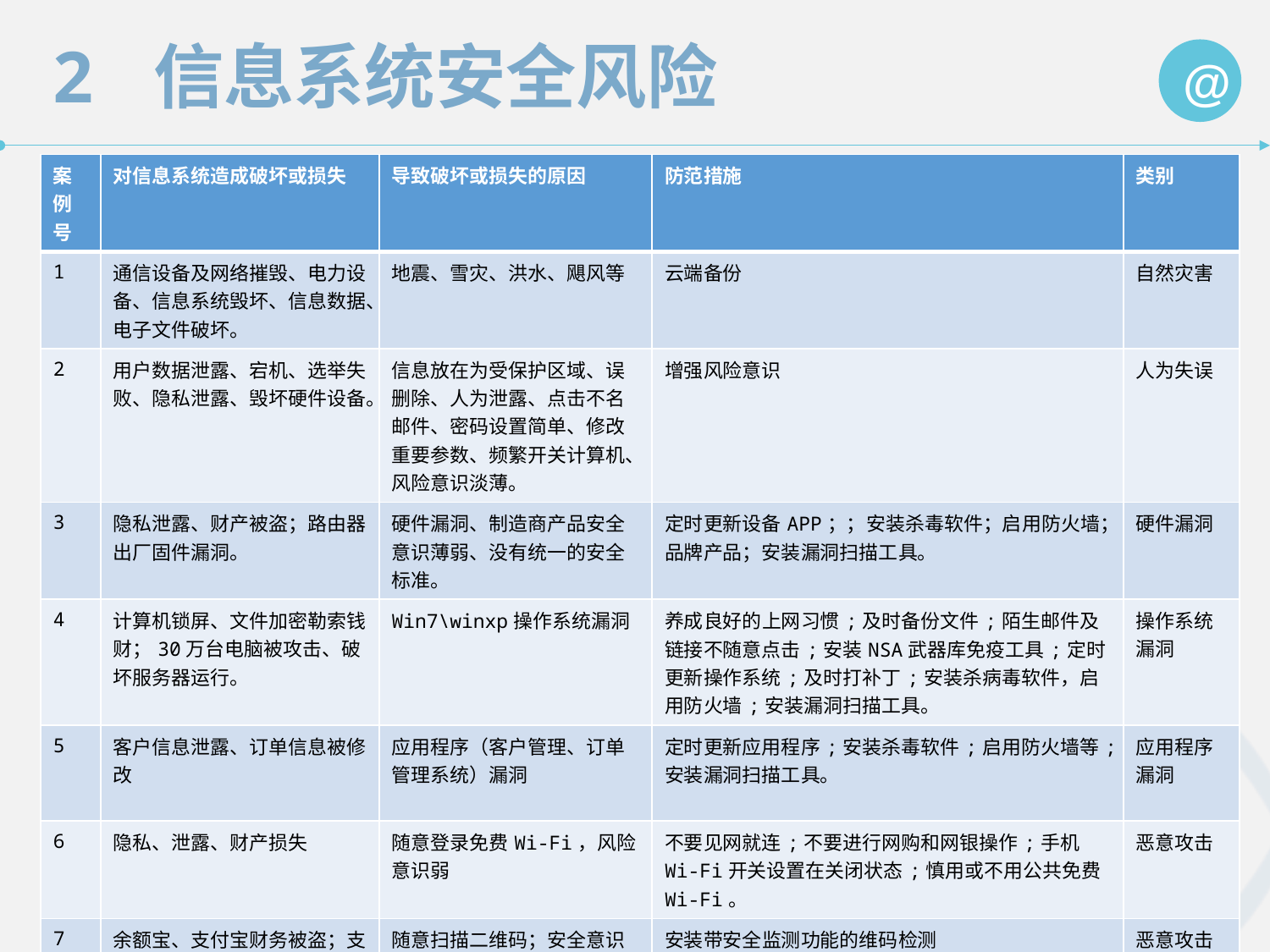

| 案例号 | 对信息系统造成破坏或损失 | 导致破坏或损失的原因 | 防范措施 | 类别 |
| --- | --- | --- | --- | --- |
| 1 | 通信设备及网络摧毁、电力设备、信息系统毁坏、信息数据、电子文件破坏。 | 地震、雪灾、洪水、飓风等 | 云端备份 | 自然灾害 |
| 2 | 用户数据泄露、宕机、选举失败、隐私泄露、毁坏硬件设备。 | 信息放在为受保护区域、误删除、人为泄露、点击不名邮件、密码设置简单、修改重要参数、频繁开关计算机、风险意识淡薄。 | 增强风险意识 | 人为失误 |
| 3 | 隐私泄露、财产被盗；路由器出厂固件漏洞。 | 硬件漏洞、制造商产品安全意识薄弱、没有统一的安全标准。 | 定时更新设备APP；；安装杀毒软件；启用防火墙；品牌产品；安装漏洞扫描工具。 | 硬件漏洞 |
| 4 | 计算机锁屏、文件加密勒索钱财；30万台电脑被攻击、破坏服务器运行。 | Win7\winxp操作系统漏洞 | 养成良好的上网习惯;及时备份文件;陌生邮件及链接不随意点击;安装NSA武器库免疫工具;定时更新操作系统;及时打补丁;安装杀病毒软件，启用防火墙;安装漏洞扫描工具。 | 操作系统漏洞 |
| 5 | 客户信息泄露、订单信息被修改 | 应用程序（客户管理、订单管理系统）漏洞 | 定时更新应用程序;安装杀毒软件;启用防火墙等;安装漏洞扫描工具。 | 应用程序漏洞 |
| 6 | 隐私、泄露、财产损失 | 随意登录免费Wi-Fi，风险意识弱 | 不要见网就连;不要进行网购和网银操作;手机Wi-Fi开关设置在关闭状态;慎用或不用公共免费Wi-Fi。 | 恶意攻击 |
| 7 | 余额宝、支付宝财务被盗；支付密码被篡改。 | 随意扫描二维码；安全意识弱，支付软件漏洞，恶意攻击 | 安装带安全监测功能的维码检测 工具;慎重扫描二维码 | 恶意攻击 |
| 补充 | 服务器瘫痪 | http协议漏洞 | https:// | 协议漏洞 |